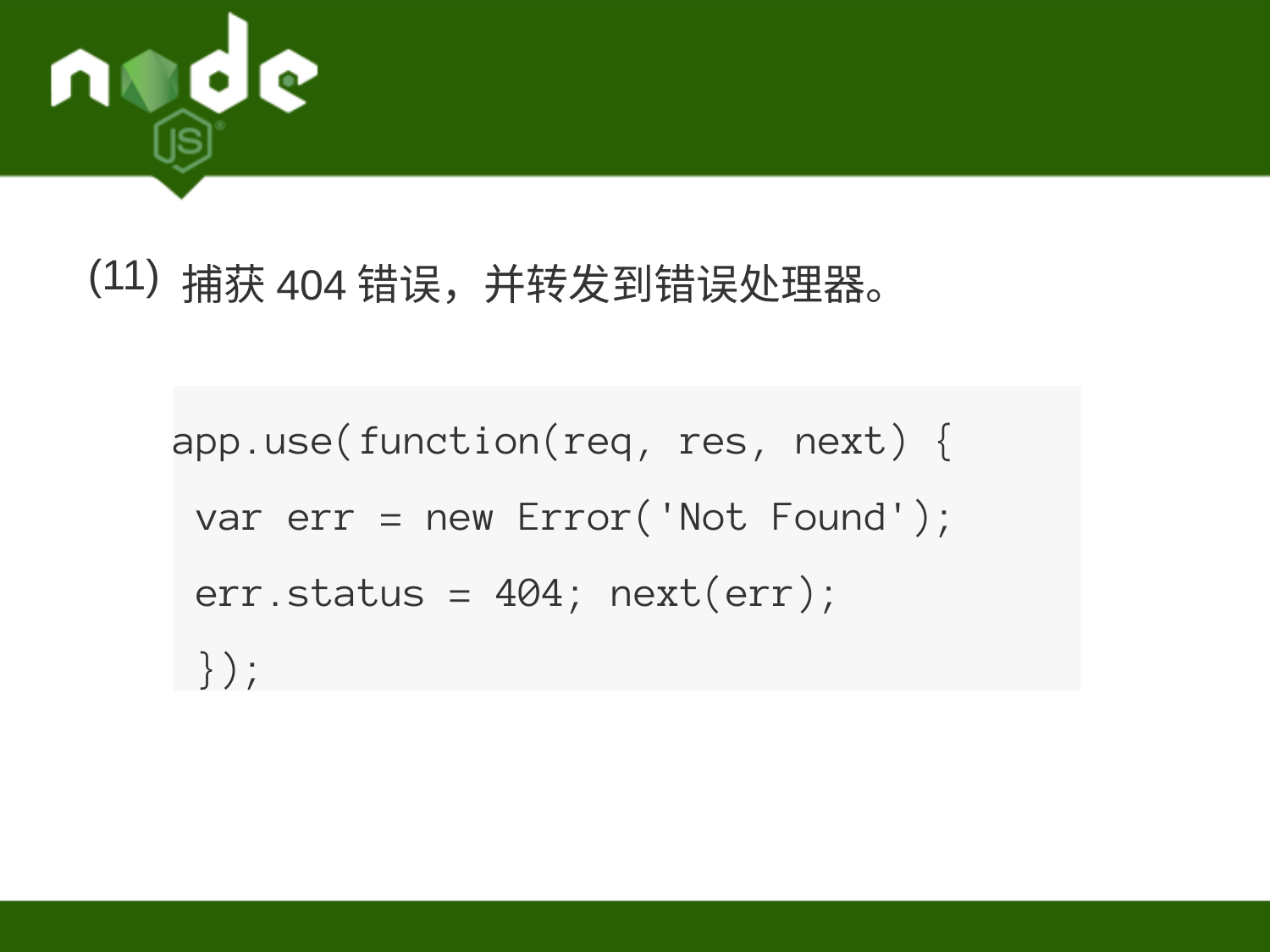

捕获404错误，并转发到错误处理器。
(11)
app.use(function(req, res, next) {
 var err = new Error('Not Found');
 err.status = 404; next(err);
 });